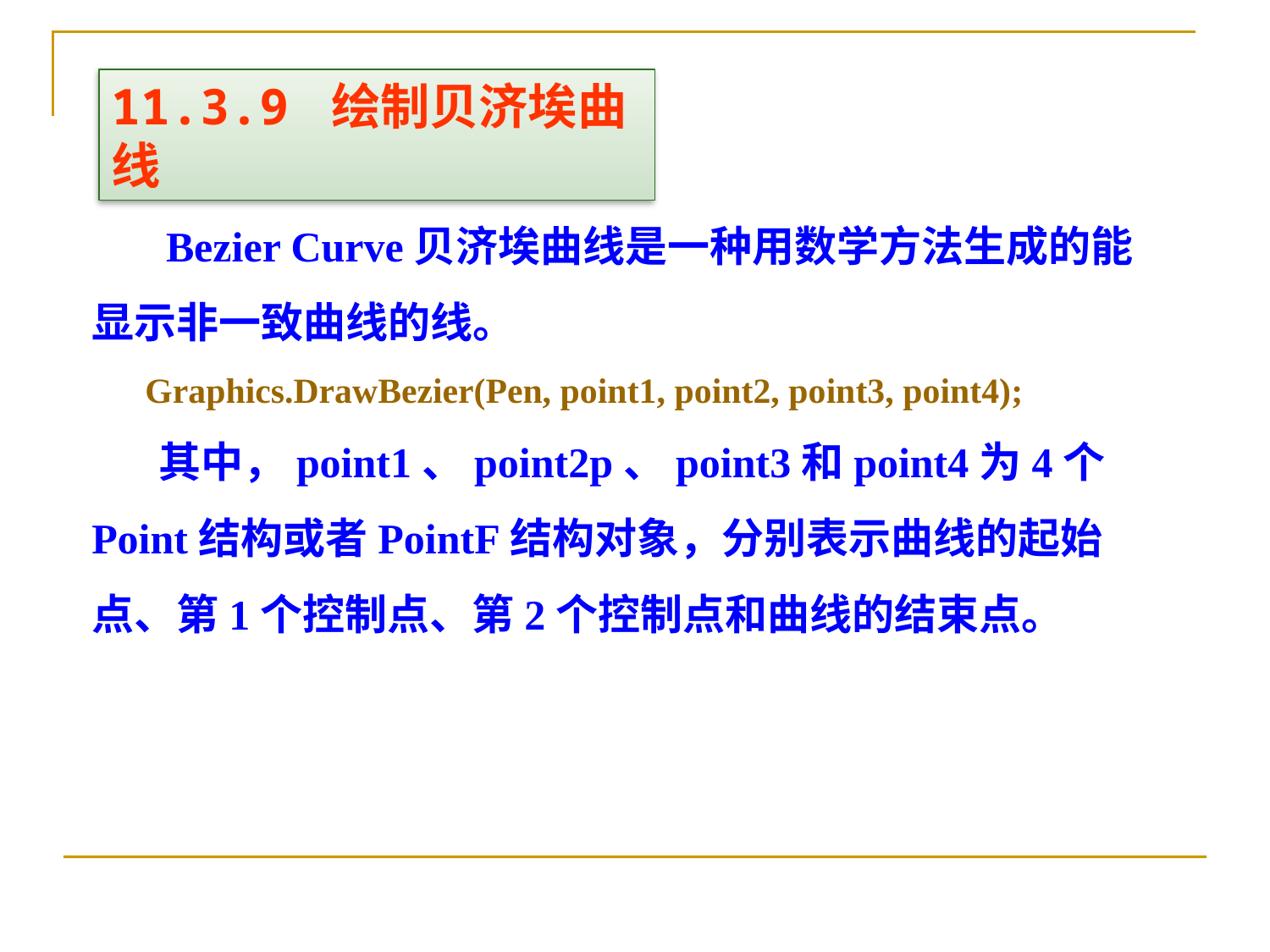

11.3.9 绘制贝济埃曲线
       Bezier Curve贝济埃曲线是一种用数学方法生成的能显示非一致曲线的线。
      Graphics.DrawBezier(Pen, point1, point2, point3, point4);
      其中，point1、point2p、point3和point4为4个Point结构或者PointF结构对象，分别表示曲线的起始点、第1个控制点、第2个控制点和曲线的结束点。